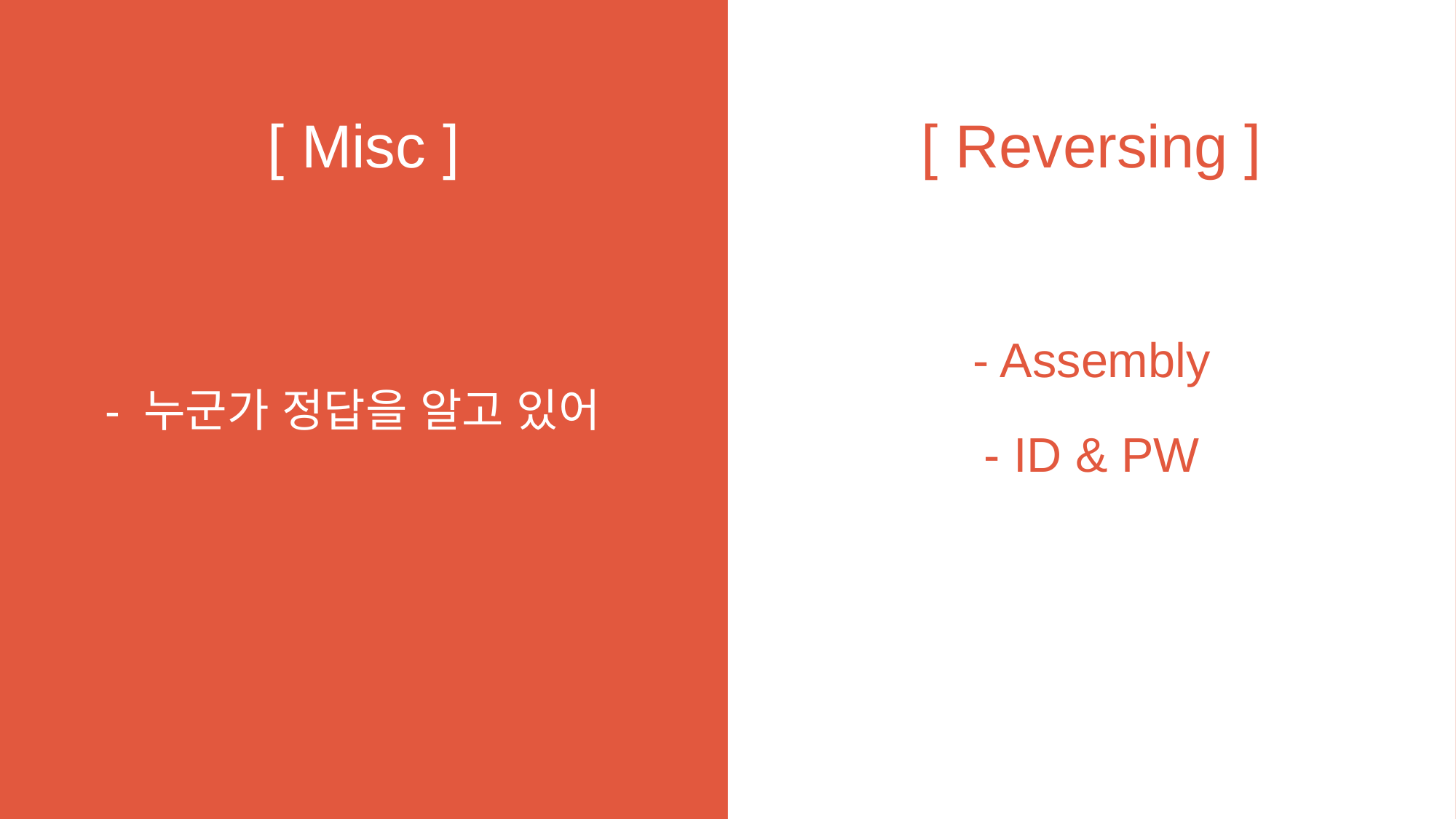

[ Misc ]
[ Reversing ]
- Assembly

- ID & PW

- 누군가 정답을 알고 있어